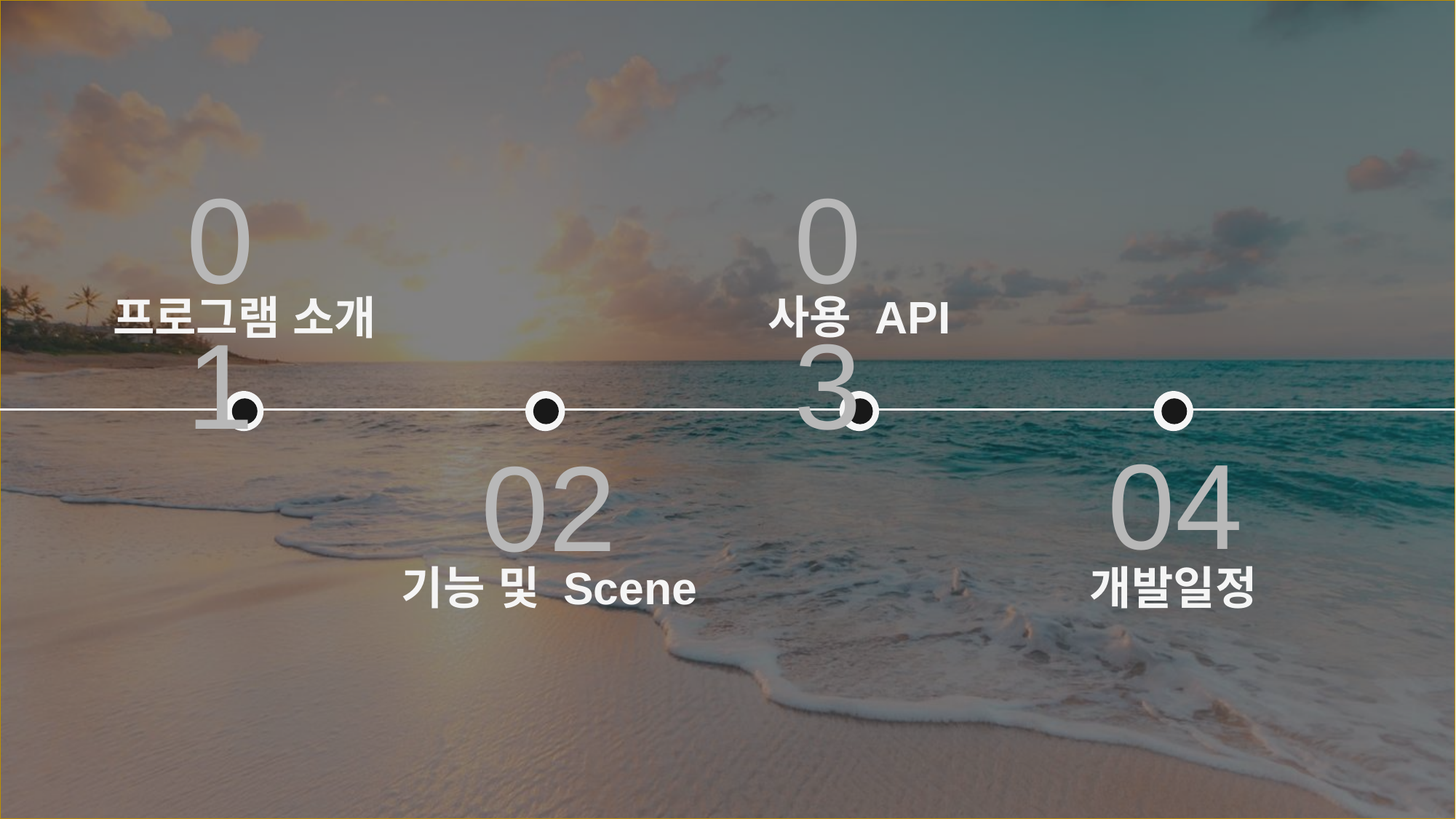

01
03
사용 API
프로그램 소개

04
02
기능 및 Scene
개발일정